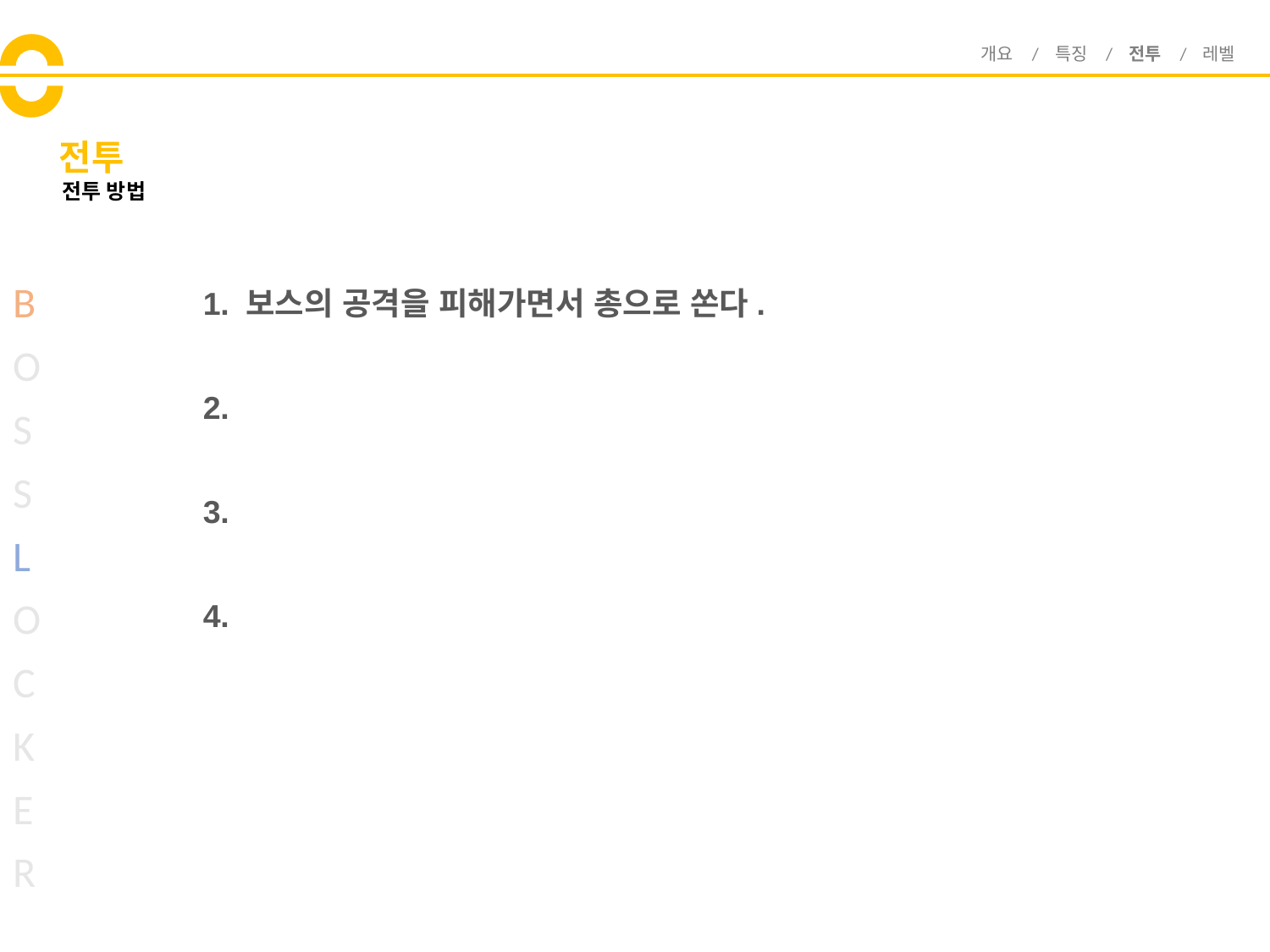

개요   /   특징   /   전투   /   레벨

# 전투
전투 방법
B
O
S
S
L
O
C
K
E
R
1. 보스의 공격을 피해가면서 총으로 쏜다.
2.
3.
4.